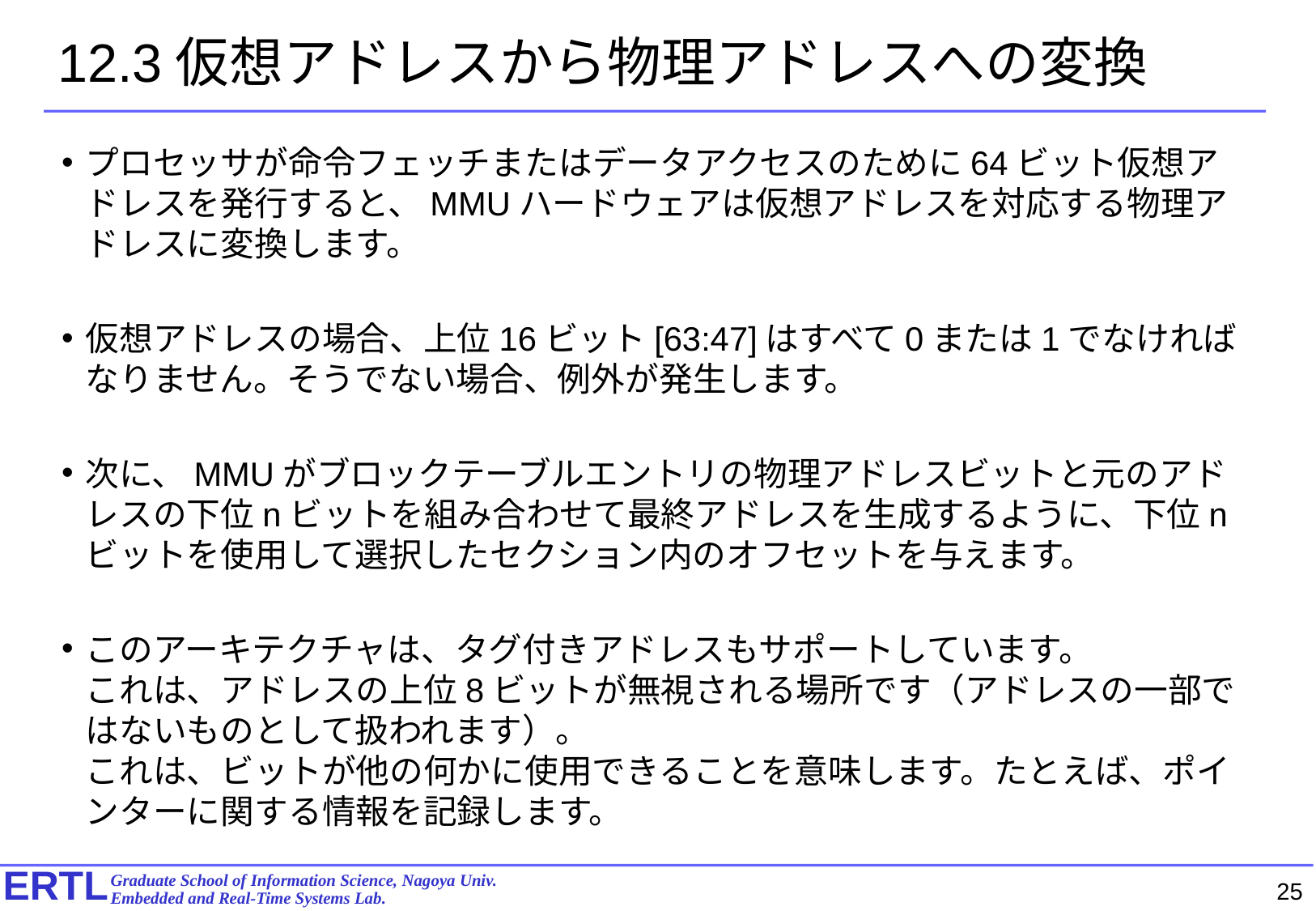

# 12.3仮想アドレスから物理アドレスへの変換
プロセッサが命令フェッチまたはデータアクセスのために64ビット仮想アドレスを発行すると、MMUハードウェアは仮想アドレスを対応する物理アドレスに変換します。

仮想アドレスの場合、上位16ビット[63:47]はすべて0または1でなければなりません。そうでない場合、例外が発生します。

次に、MMUがブロックテーブルエントリの物理アドレスビットと元のアドレスの下位nビットを組み合わせて最終アドレスを生成するように、下位nビットを使用して選択したセクション内のオフセットを与えます。

このアーキテクチャは、タグ付きアドレスもサポートしています。
これは、アドレスの上位8ビットが無視される場所です（アドレスの一部ではないものとして扱われます）。
これは、ビットが他の何かに使用できることを意味します。たとえば、ポインターに関する情報を記録します。

25